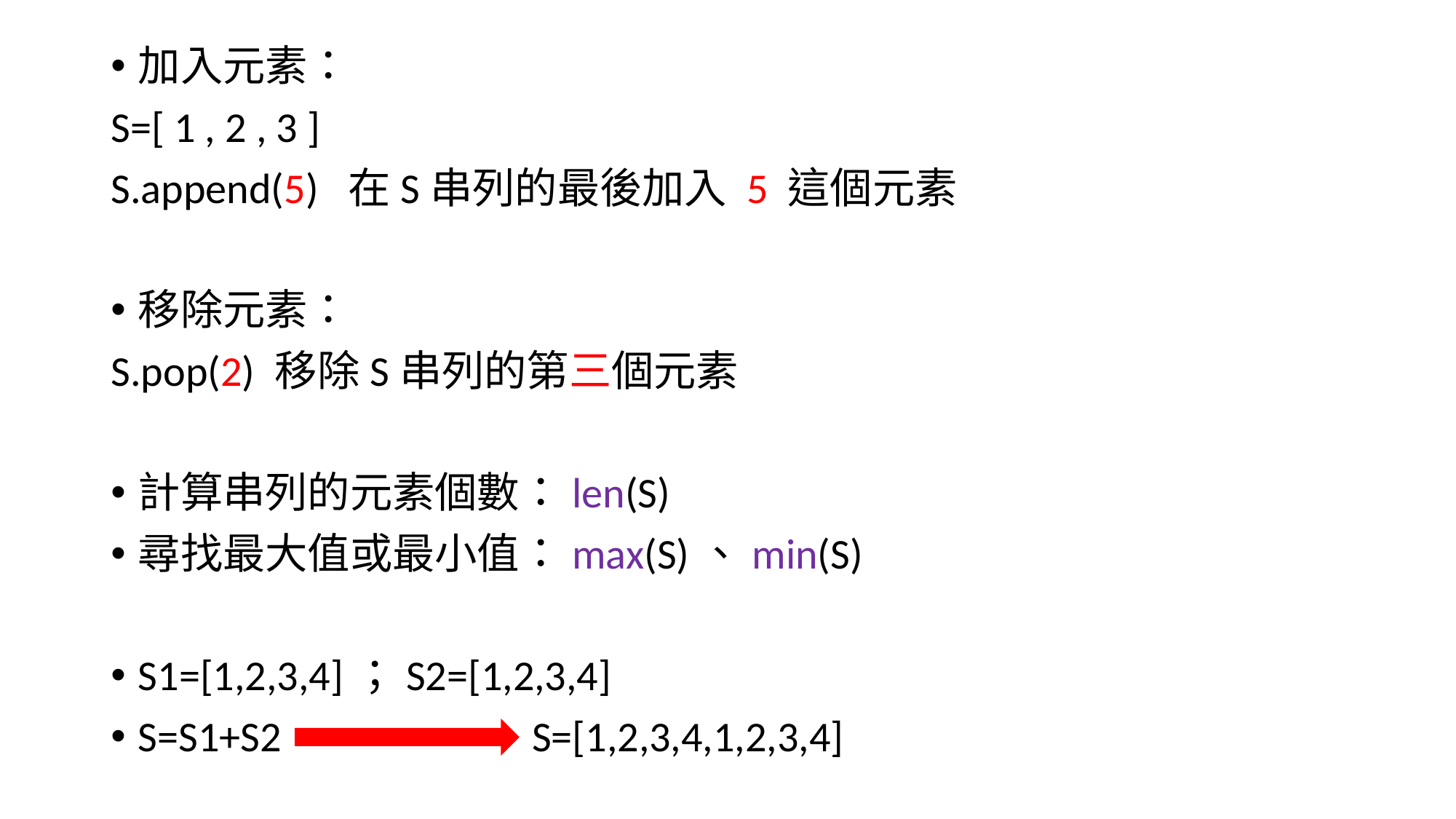

加入元素：
S=[ 1 , 2 , 3 ]
S.append(5)  在S串列的最後加入 5 這個元素

移除元素：
S.pop(2) 移除S串列的第三個元素

計算串列的元素個數：len(S)
尋找最大值或最小值：max(S)、min(S)

S1=[1,2,3,4]；S2=[1,2,3,4]
S=S1+S2                          S=[1,2,3,4,1,2,3,4]